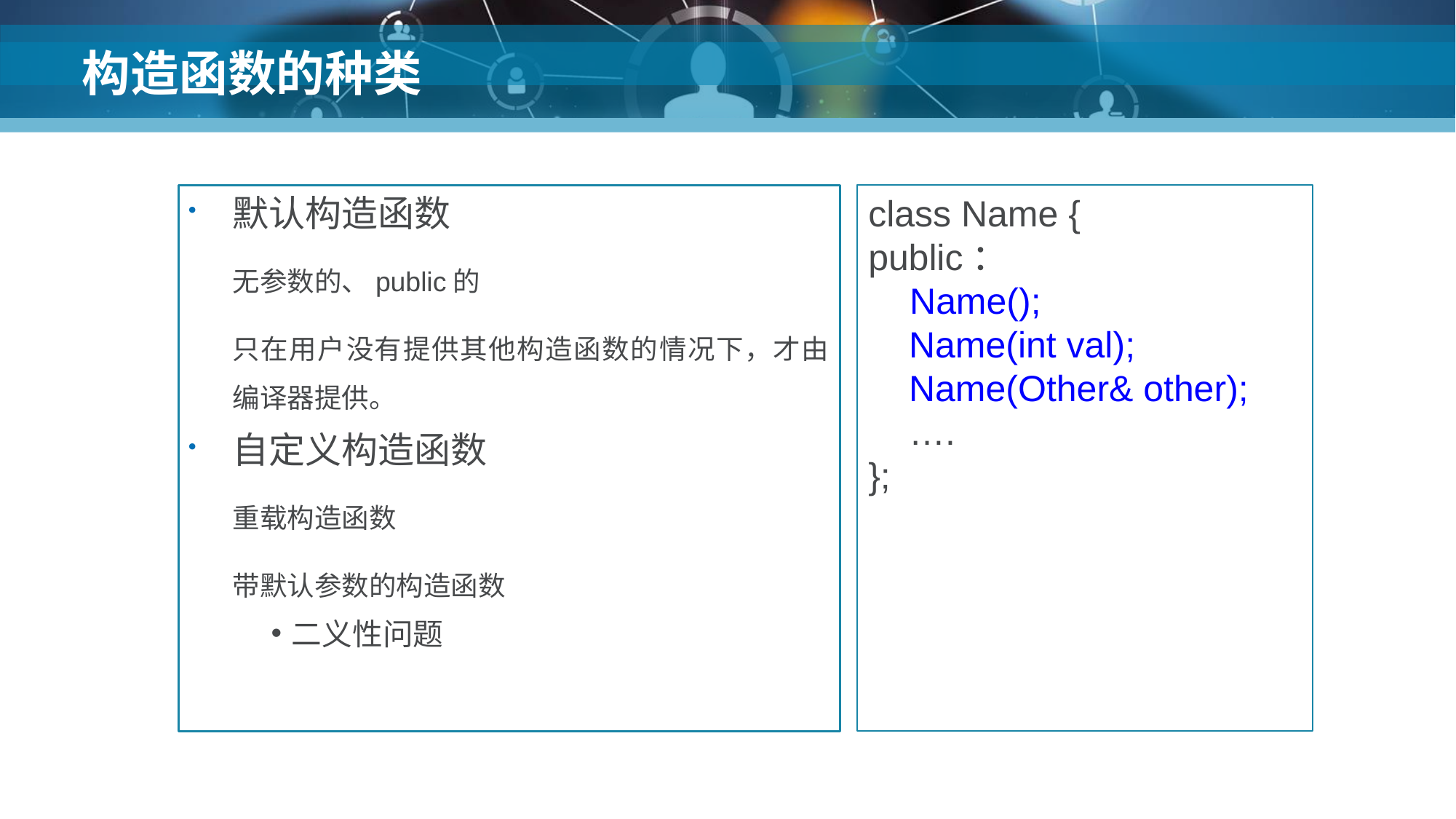

# 构造函数的种类
class Name {
public：
    Name();
    Name(int val);
    Name(Other& other);
    ….
};
默认构造函数
无参数的、public的
只在用户没有提供其他构造函数的情况下，才由编译器提供。
自定义构造函数
重载构造函数
带默认参数的构造函数
二义性问题